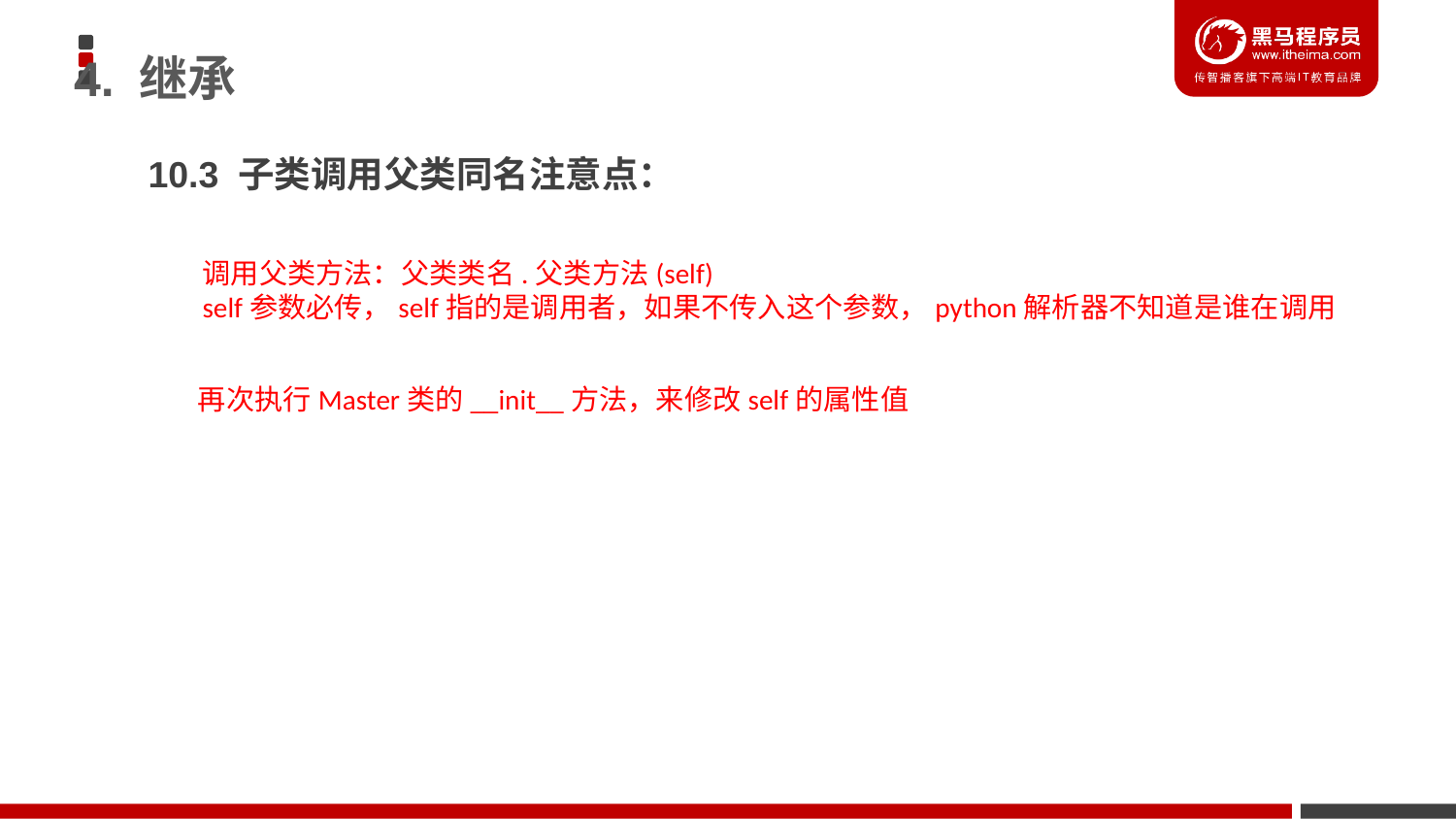

4. 继承
10.3 子类调用父类同名注意点：
调用父类方法：父类类名.父类方法(self)
self参数必传，self指的是调用者，如果不传入这个参数，python解析器不知道是谁在调用
再次执行Master类的__init__方法，来修改self的属性值